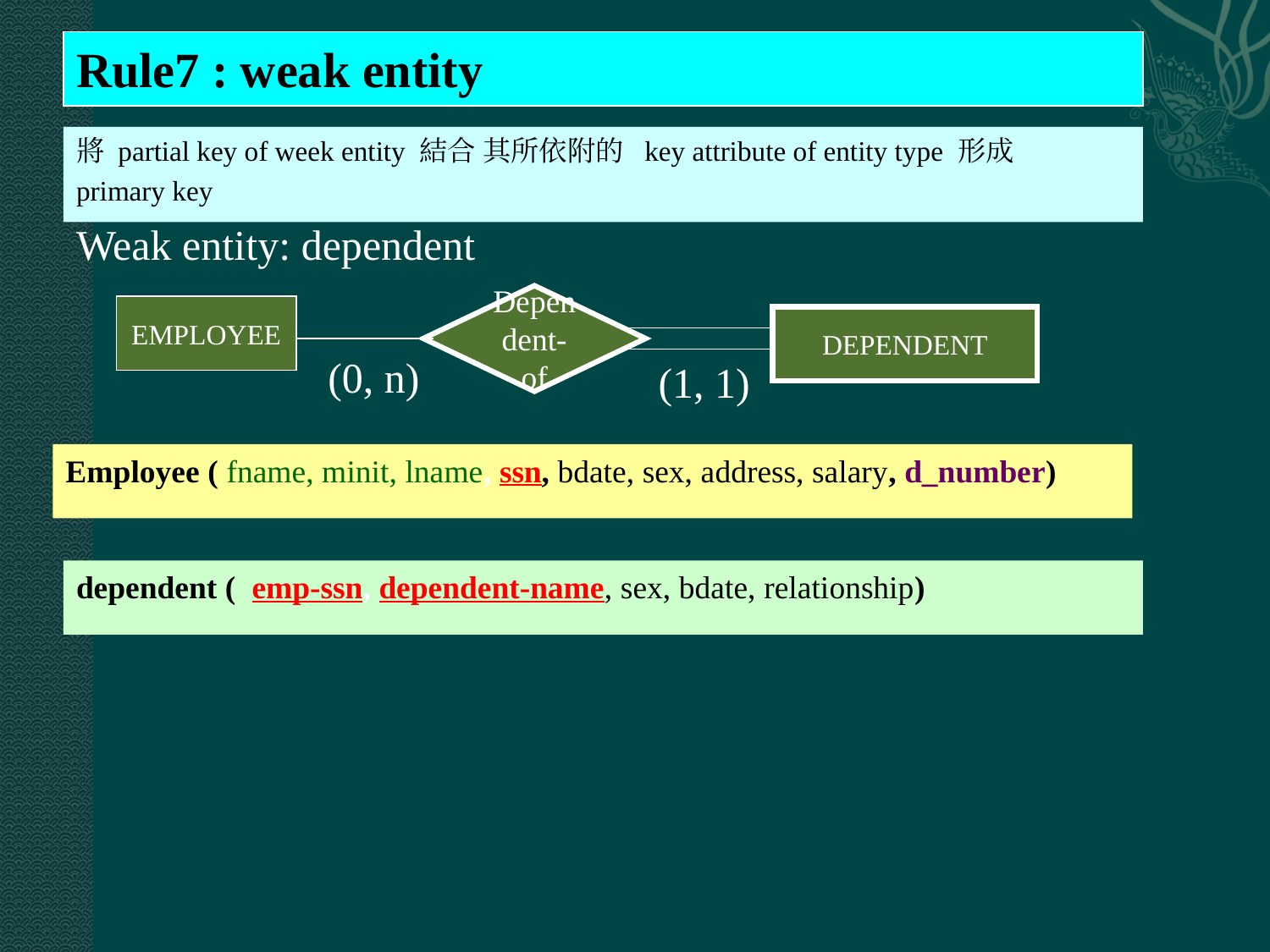

Rule7 : weak entity
將 partial key of week entity 結合 其所依附的  key attribute of entity type 形成
primary key
Weak entity: dependent
Dependent-of
EMPLOYEE
DEPENDENT
(0, n)
(1, 1)
Employee ( fname, minit, lname, ssn, bdate, sex, address, salary, d_number)
dependent (  emp-ssn, dependent-name, sex, bdate, relationship)